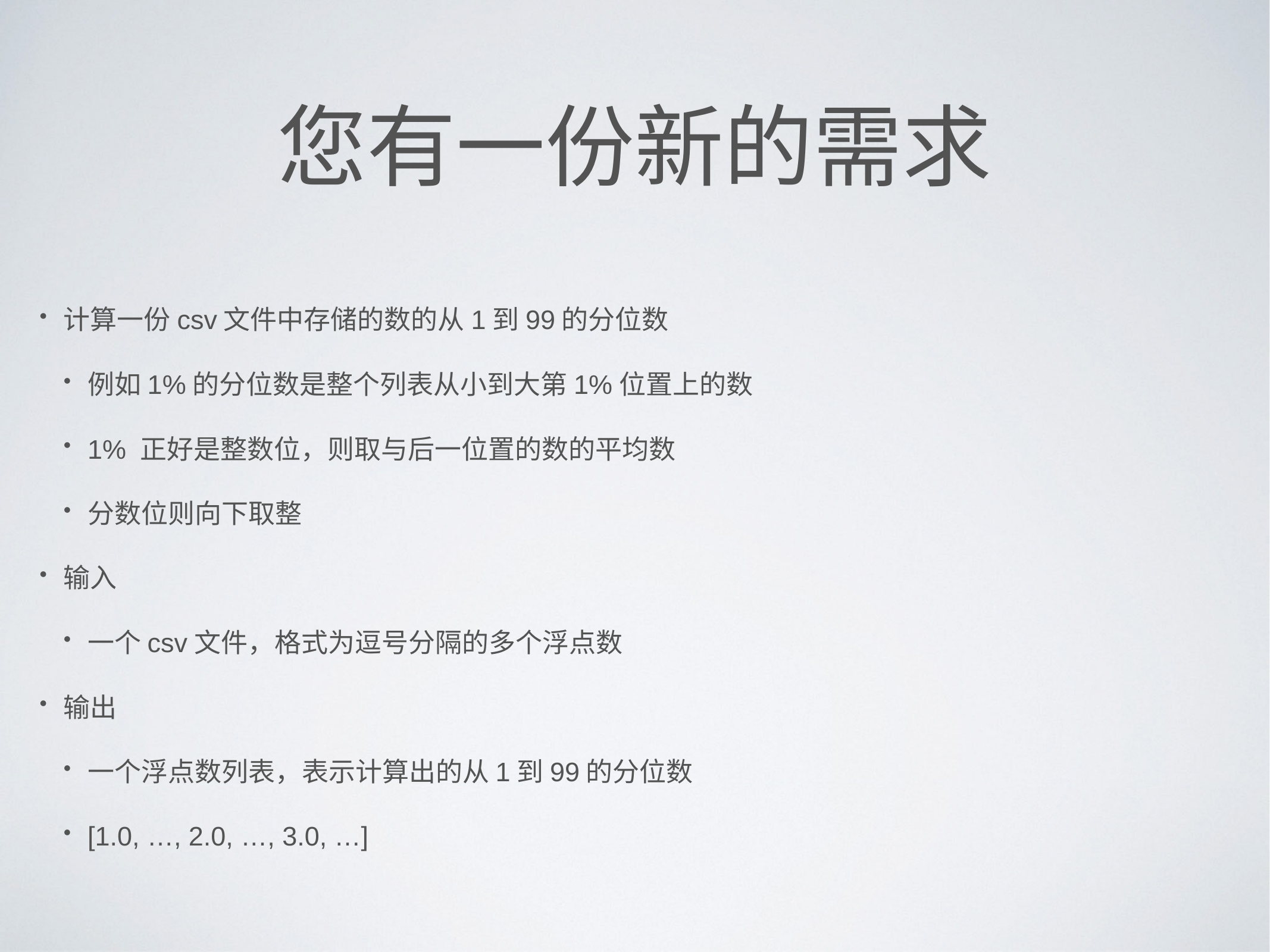

# 您有一份新的需求
计算一份csv文件中存储的数的从1到99的分位数
例如1%的分位数是整个列表从小到大第1%位置上的数
1% 正好是整数位，则取与后一位置的数的平均数
分数位则向下取整
输入
一个csv文件，格式为逗号分隔的多个浮点数
输出
一个浮点数列表，表示计算出的从1到99的分位数
[1.0, …, 2.0, …, 3.0, …]